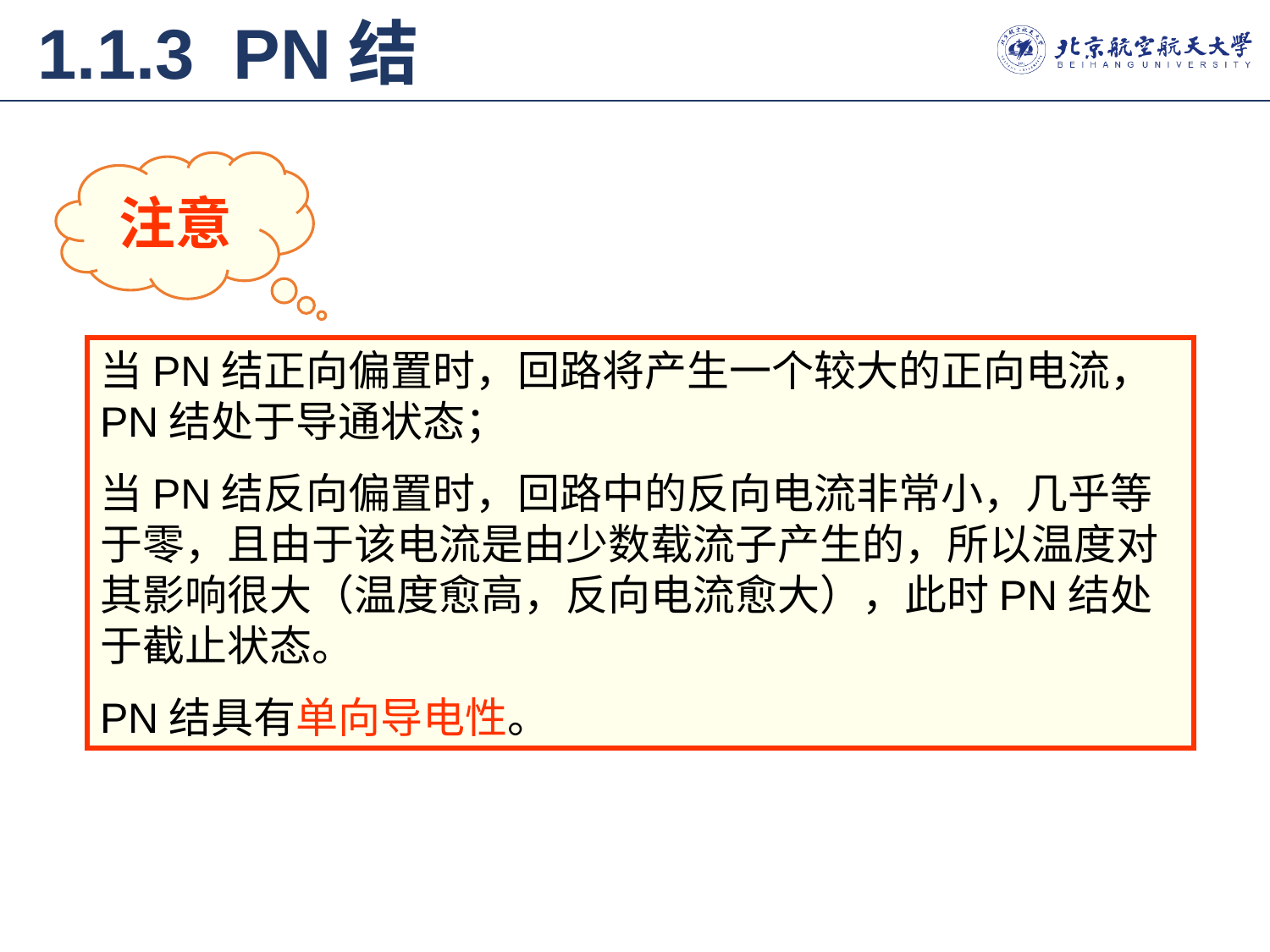

1.1.3  PN结
注意

当PN结正向偏置时，回路将产生一个较大的正向电流，PN结处于导通状态；
当PN结反向偏置时，回路中的反向电流非常小，几乎等于零，且由于该电流是由少数载流子产生的，所以温度对其影响很大（温度愈高，反向电流愈大），此时PN结处于截止状态。
PN结具有单向导电性。
17